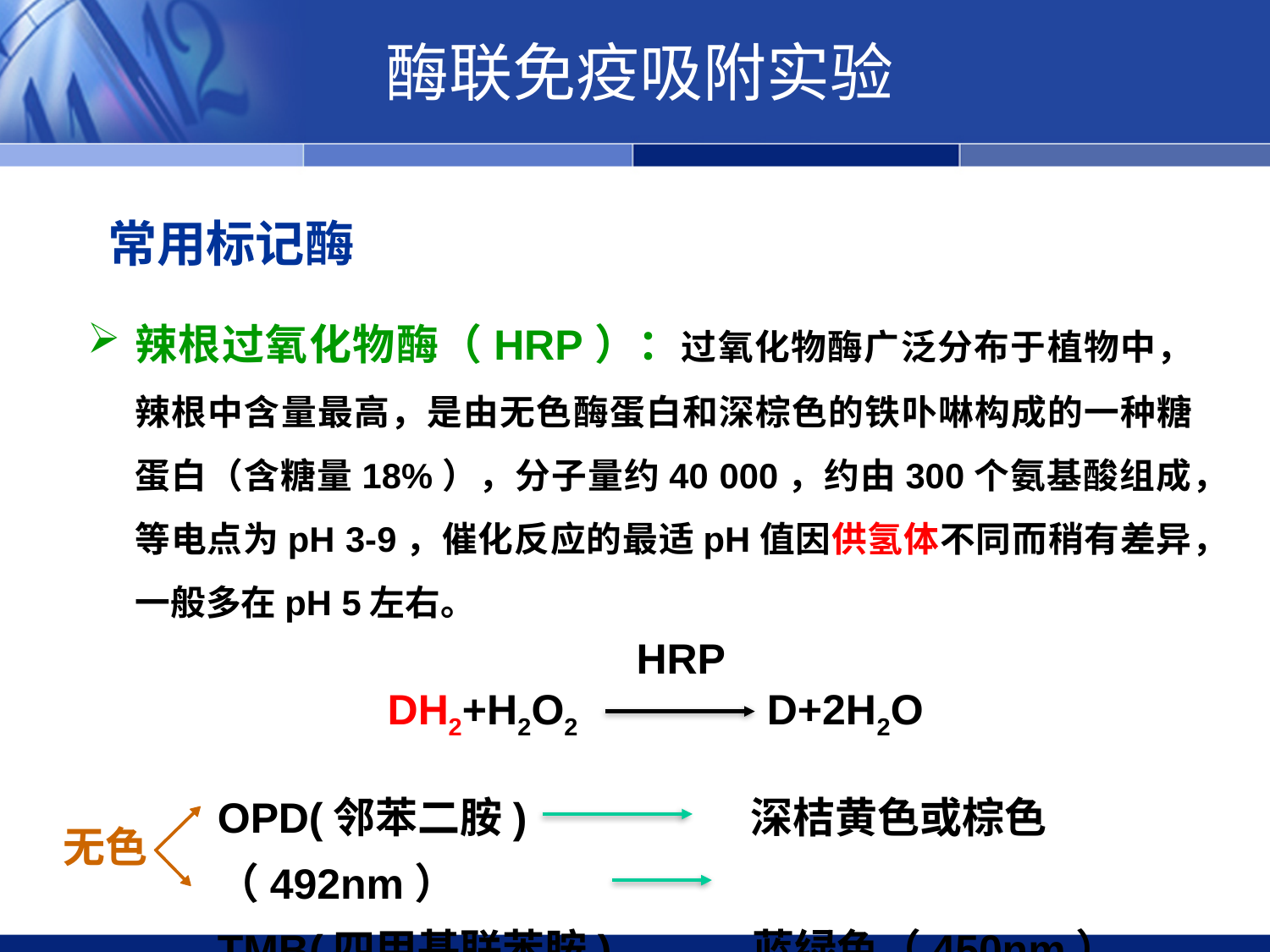

酶联免疫吸附实验
常用标记酶
辣根过氧化物酶（HRP）：过氧化物酶广泛分布于植物中，辣根中含量最高，是由无色酶蛋白和深棕色的铁卟啉构成的一种糖蛋白（含糖量18%），分子量约40 000，约由300个氨基酸组成，等电点为pH 3-9，催化反应的最适pH值因供氢体不同而稍有差异，一般多在pH 5左右。
                     HRP
DH2+H2O2                D+2H2O
OPD(邻苯二胺)                  深桔黄色或棕色（492nm）
TMB(四甲基联苯胺)           蓝绿色（450nm）
无色